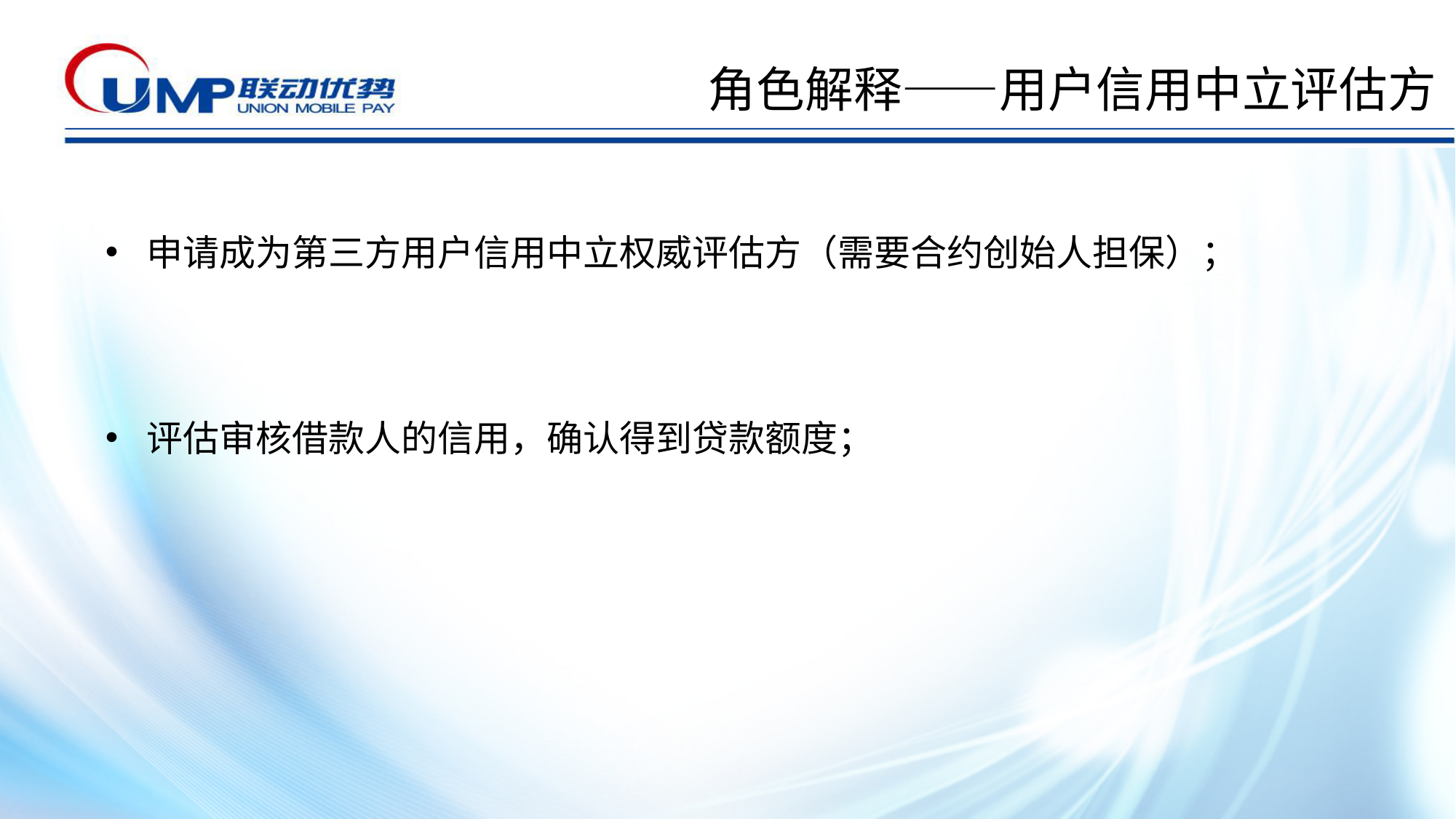

# 角色解释——用户信用中立评估方
申请成为第三方用户信用中立权威评估方（需要合约创始人担保）；

评估审核借款人的信用，确认得到贷款额度；